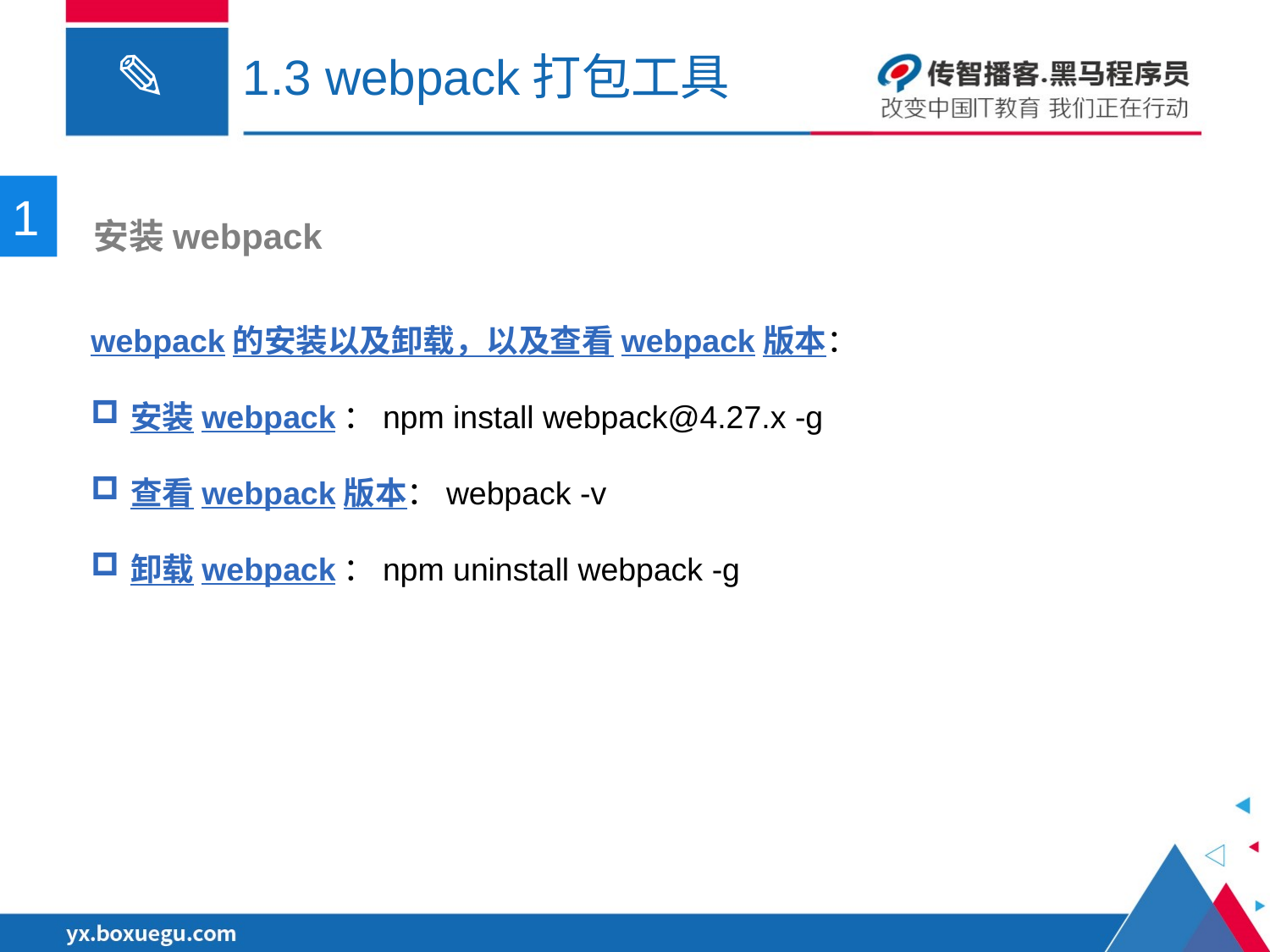

# 1.3 webpack打包工具

1
  安装webpack
webpack的安装以及卸载，以及查看webpack版本：
安装webpack：npm install webpack@4.27.x -g
查看webpack版本：webpack -v
卸载webpack：npm uninstall webpack -g